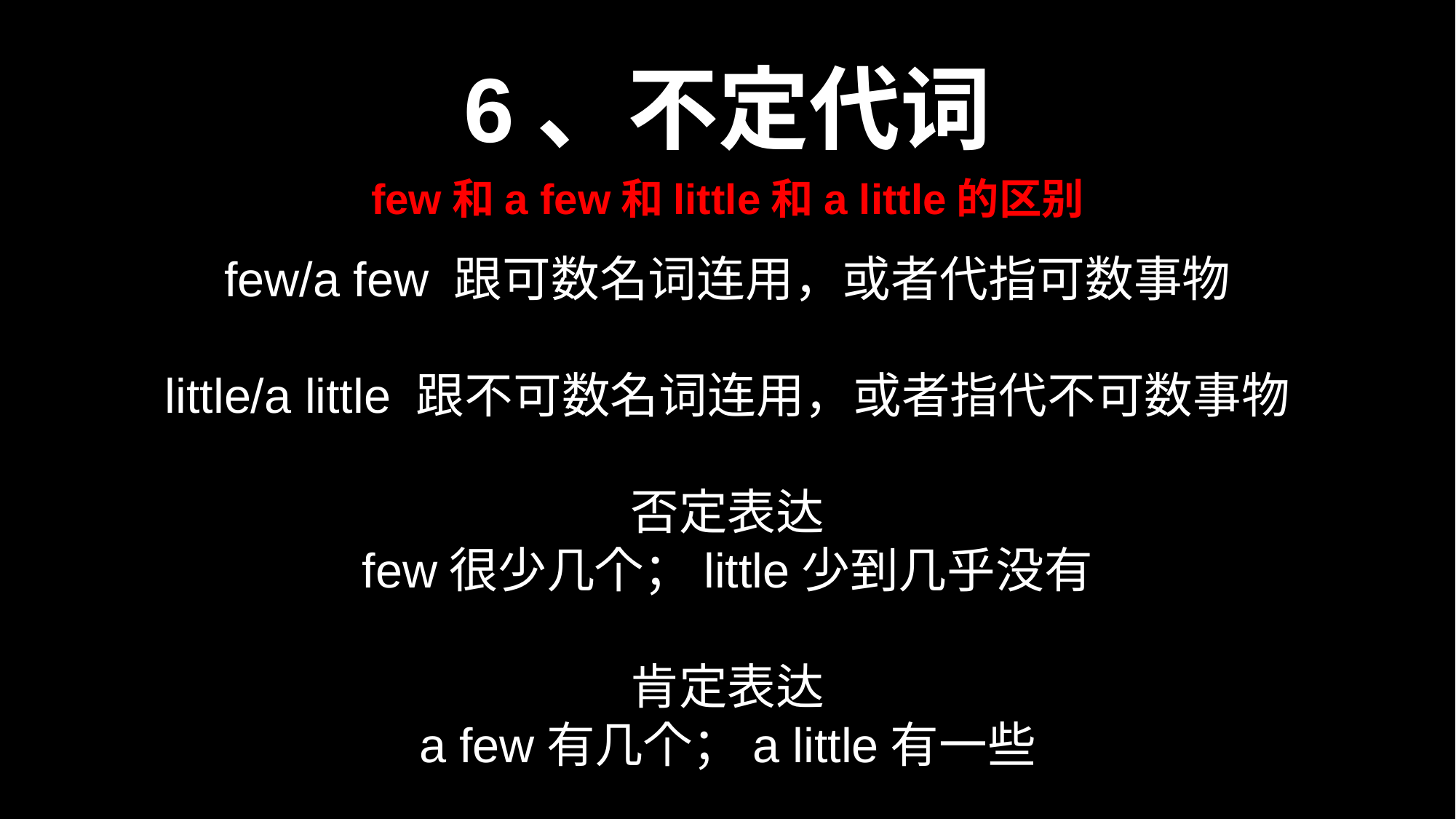

6、不定代词
few和a few和little和a little的区别
few/a few 跟可数名词连用，或者代指可数事物

little/a little 跟不可数名词连用，或者指代不可数事物

否定表达
few很少几个；little少到几乎没有

肯定表达
a few有几个；a little有一些